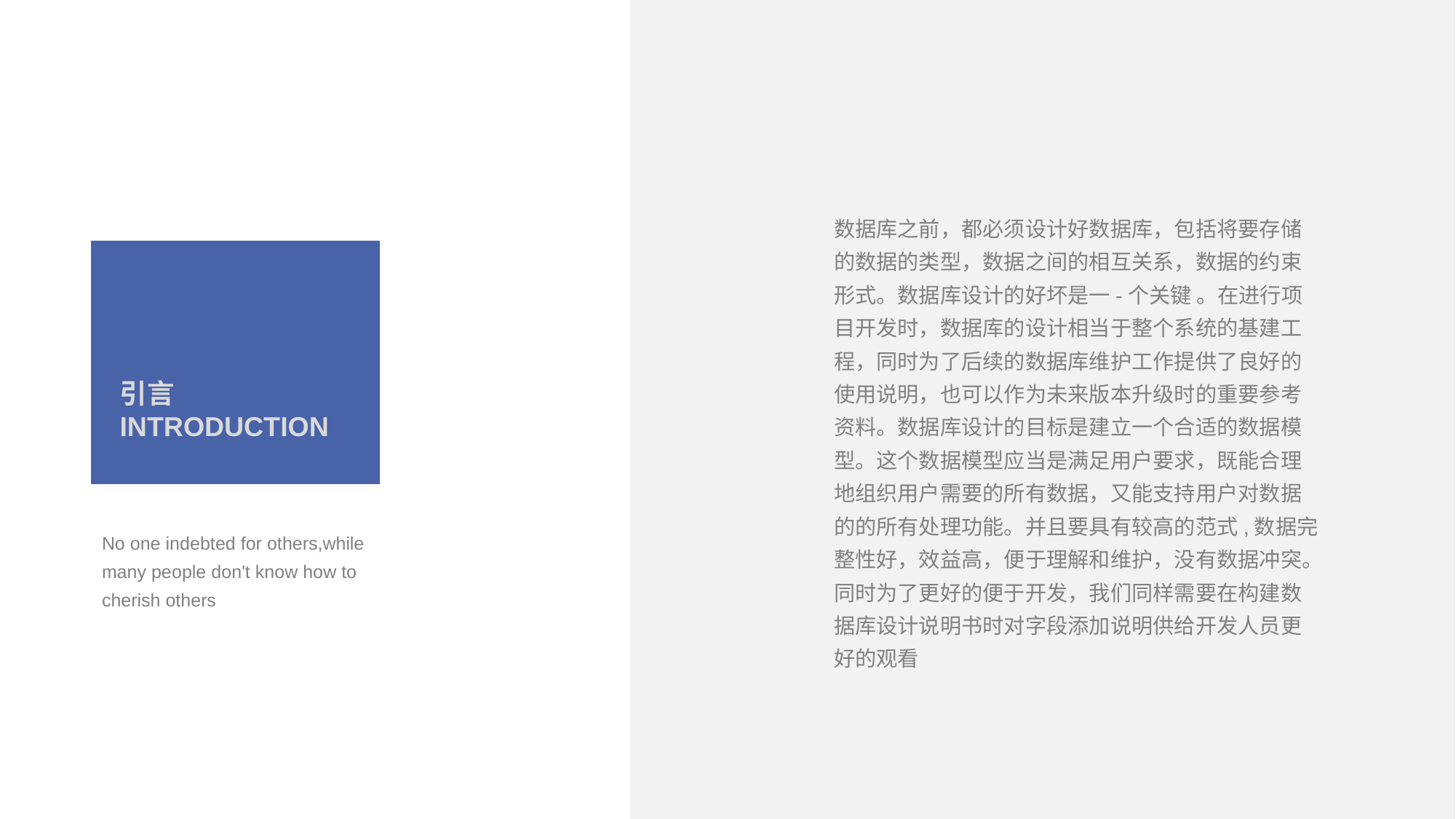

数据库之前，都必须设计好数据库，包括将要存储的数据的类型，数据之间的相互关系，数据的约束形式。数据库设计的好坏是一-个关键 。在进行项目开发时，数据库的设计相当于整个系统的基建工程，同时为了后续的数据库维护工作提供了良好的使用说明，也可以作为未来版本升级时的重要参考资料。数据库设计的目标是建立一个合适的数据模型。这个数据模型应当是满足用户要求，既能合理地组织用户需要的所有数据，又能支持用户对数据的的所有处理功能。并且要具有较高的范式,数据完整性好，效益高，便于理解和维护，没有数据冲突。同时为了更好的便于开发，我们同样需要在构建数据库设计说明书时对字段添加说明供给开发人员更好的观看

引言introduction
No one indebted for others,while many people don't know how to cherish others